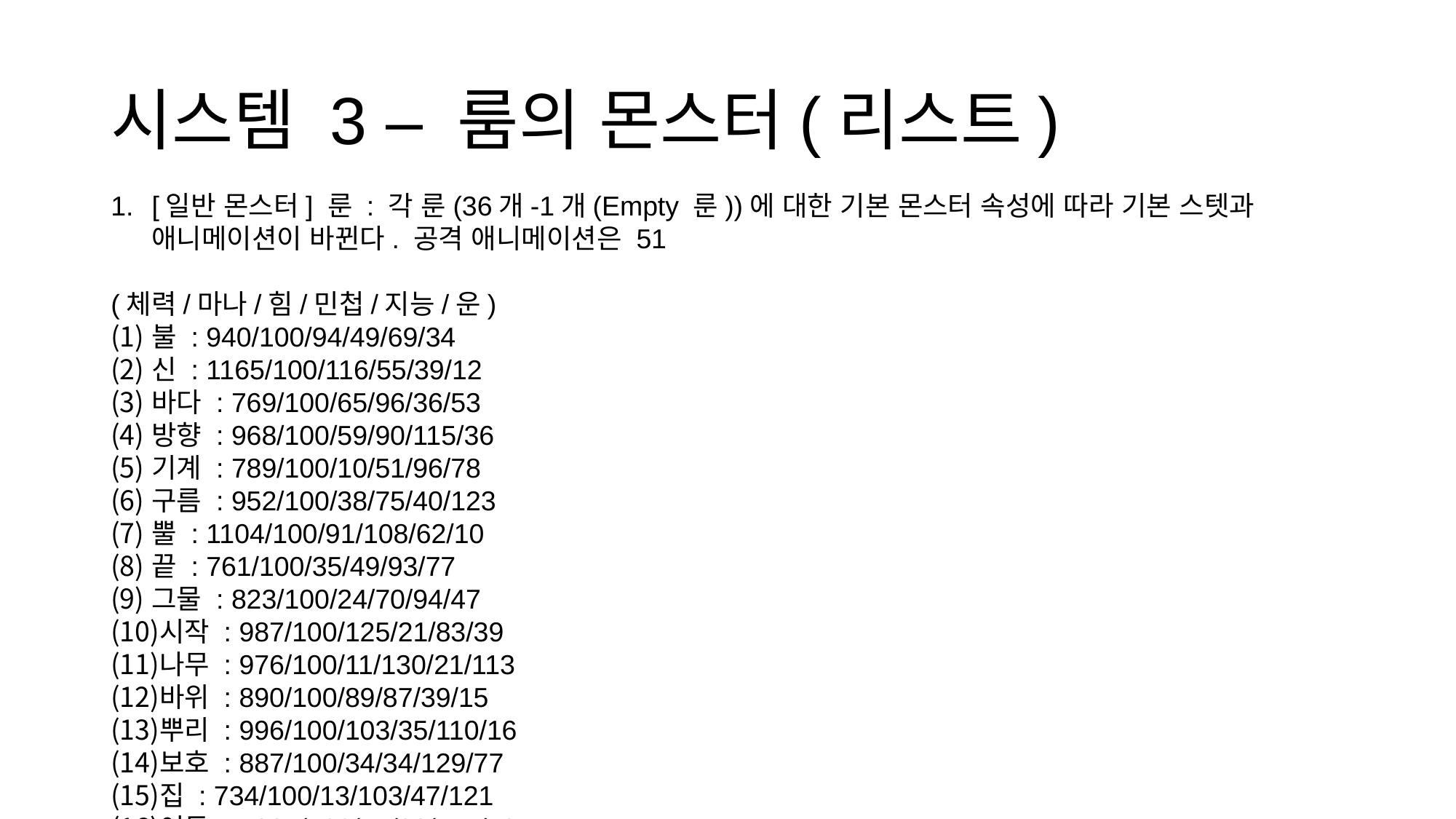

# 시스템 3 – 룸의 몬스터(리스트)
[일반 몬스터] 룬 : 각 룬(36개-1개(Empty 룬))에 대한 기본 몬스터 속성에 따라 기본 스텟과 애니메이션이 바뀐다. 공격 애니메이션은 51

(체력/마나/힘/민첩/지능/운)
불 : 940/100/94/49/69/34
신 : 1165/100/116/55/39/12
바다 : 769/100/65/96/36/53
방향 : 968/100/59/90/115/36
기계 : 789/100/10/51/96/78
구름 : 952/100/38/75/40/123
뿔 : 1104/100/91/108/62/10
끝 : 761/100/35/49/93/77
그물 : 823/100/24/70/94/47
시작 : 987/100/125/21/83/39
나무 : 976/100/11/130/21/113
바위 : 890/100/89/87/39/15
뿌리 : 996/100/103/35/110/16
보호 : 887/100/34/34/129/77
집 : 734/100/13/103/47/121
어둠 : 1225/100/71/32/114/19
하늘 : 942/100/94/15/95/62
번개 : 751/100/117/116/25/26
사람 : 1056/100/115/47/39/25
농사 : 1029/100/116/15/97/42
열쇠 : 918/100/66/21/52/120
바람 : 1149/100/33/97/51/88
죽음 : 893/100/62/60/107/64
새 : 1166/100/93/56/99/53
절반 : 1084/100/110/110/20/44
숲 : 891/100/30/130/38/56
화살 : 903/100/85/84/58/58
얼음 : 853/100/88/105/22/57
빛  : 1015/100/24/53/125/62
중간 : 1046/100/106/40/37/88
성장 : 841/100/88/90/64/47
산 : 1011/100/11/118/57/68
시야 : 940/100/13/68/74/123
시간 : 875/100/27/40/72/95
연결 : 1039/100/109/52/111/15